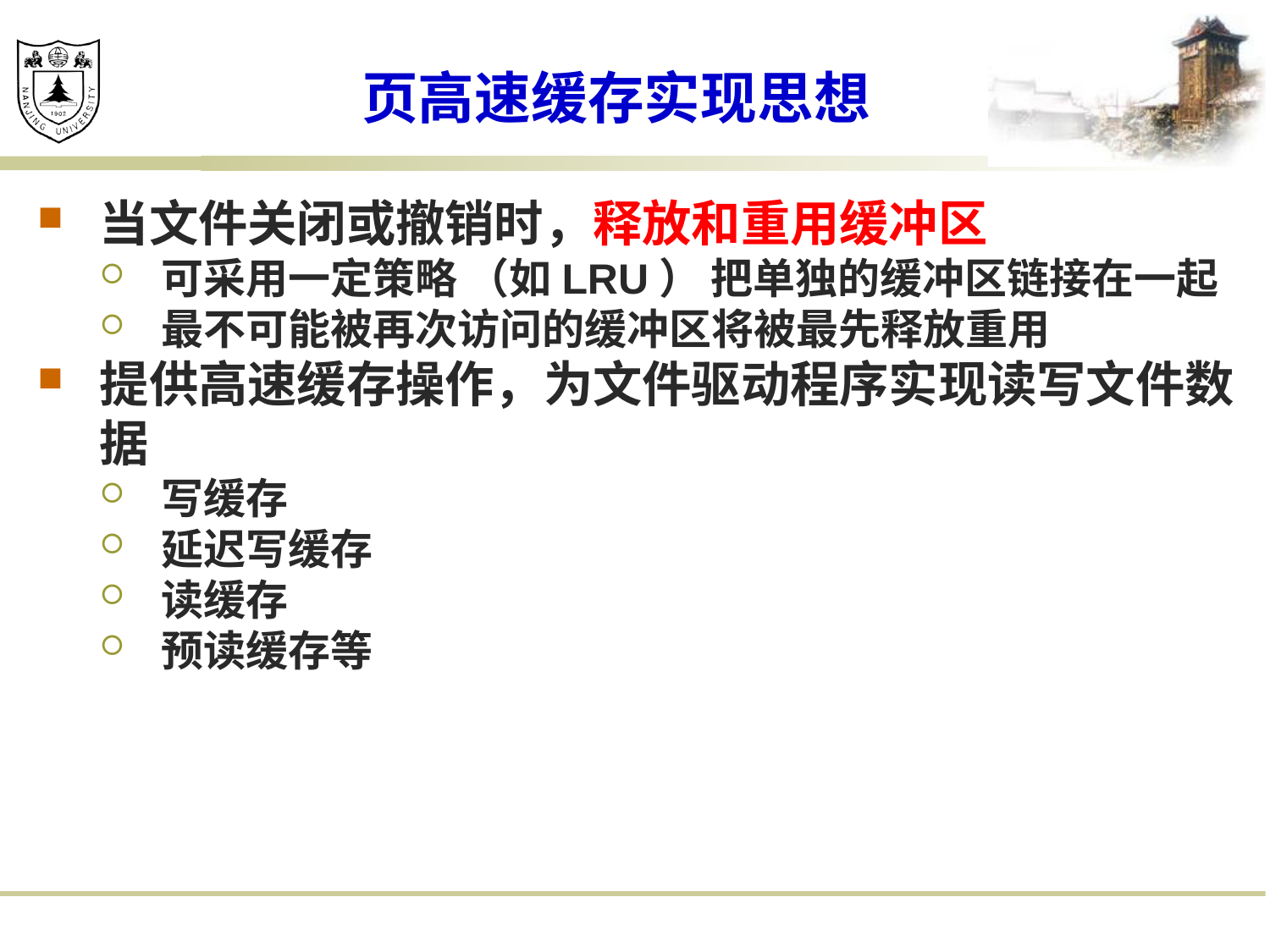

# 页高速缓存实现思想
当文件关闭或撤销时，释放和重用缓冲区
可采用一定策略 （如LRU） 把单独的缓冲区链接在一起
最不可能被再次访问的缓冲区将被最先释放重用
提供高速缓存操作，为文件驱动程序实现读写文件数据
写缓存
延迟写缓存
读缓存
预读缓存等

45